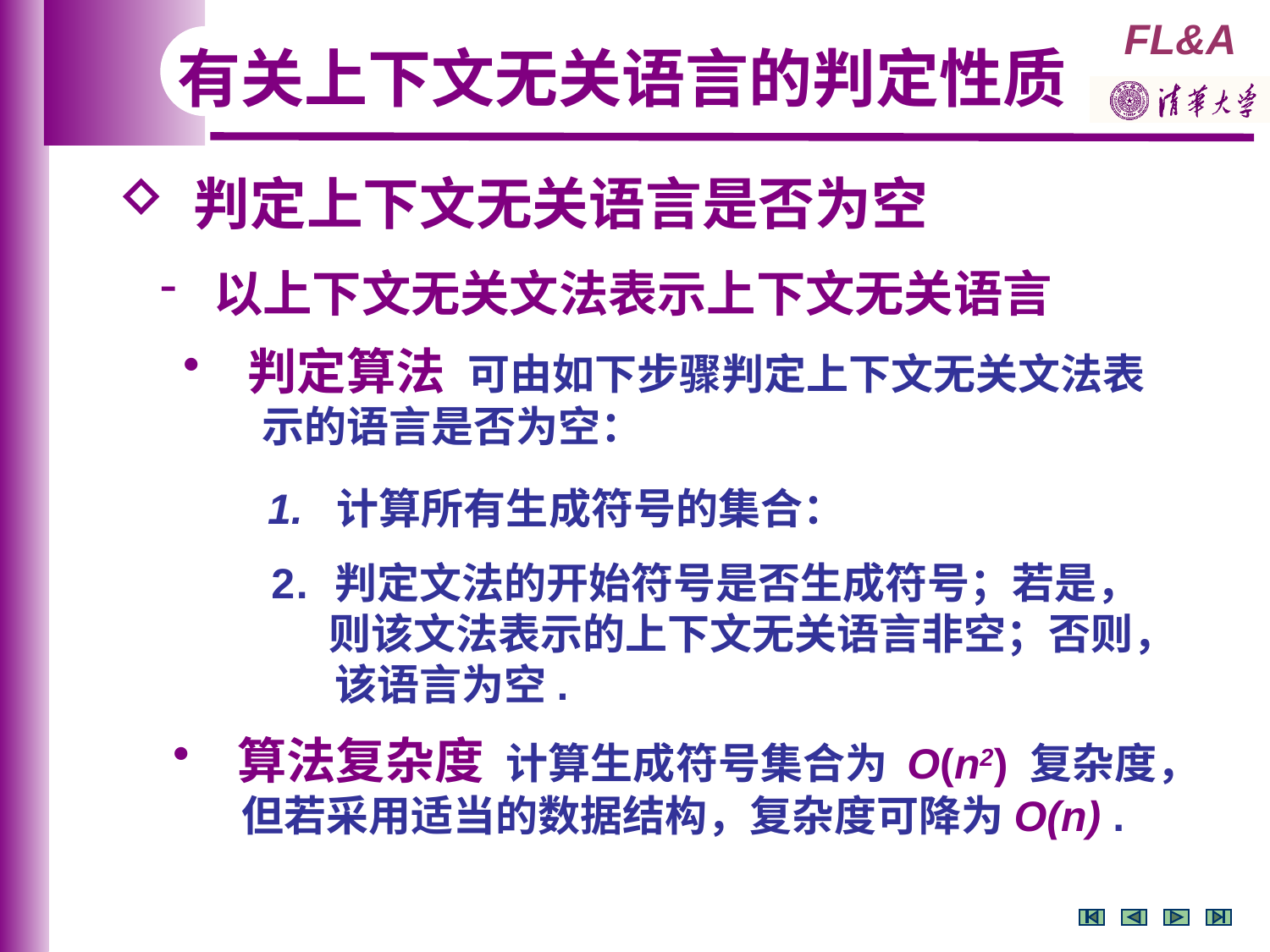

有关上下文无关语言的判定性质
 判定上下文无关语言是否为空
 以上下文无关文法表示上下文无关语言
  判定算法  可由如下步骤判定上下文无关文法表
    示的语言是否为空：
 1.  计算所有生成符号的集合：
判定文法的开始符号是否生成符号；若是，
     则该文法表示的上下文无关语言非空；否则，该语言为空.
  算法复杂度  计算生成符号集合为 O(n2) 复杂度，
   但若采用适当的数据结构，复杂度可降为O(n) .